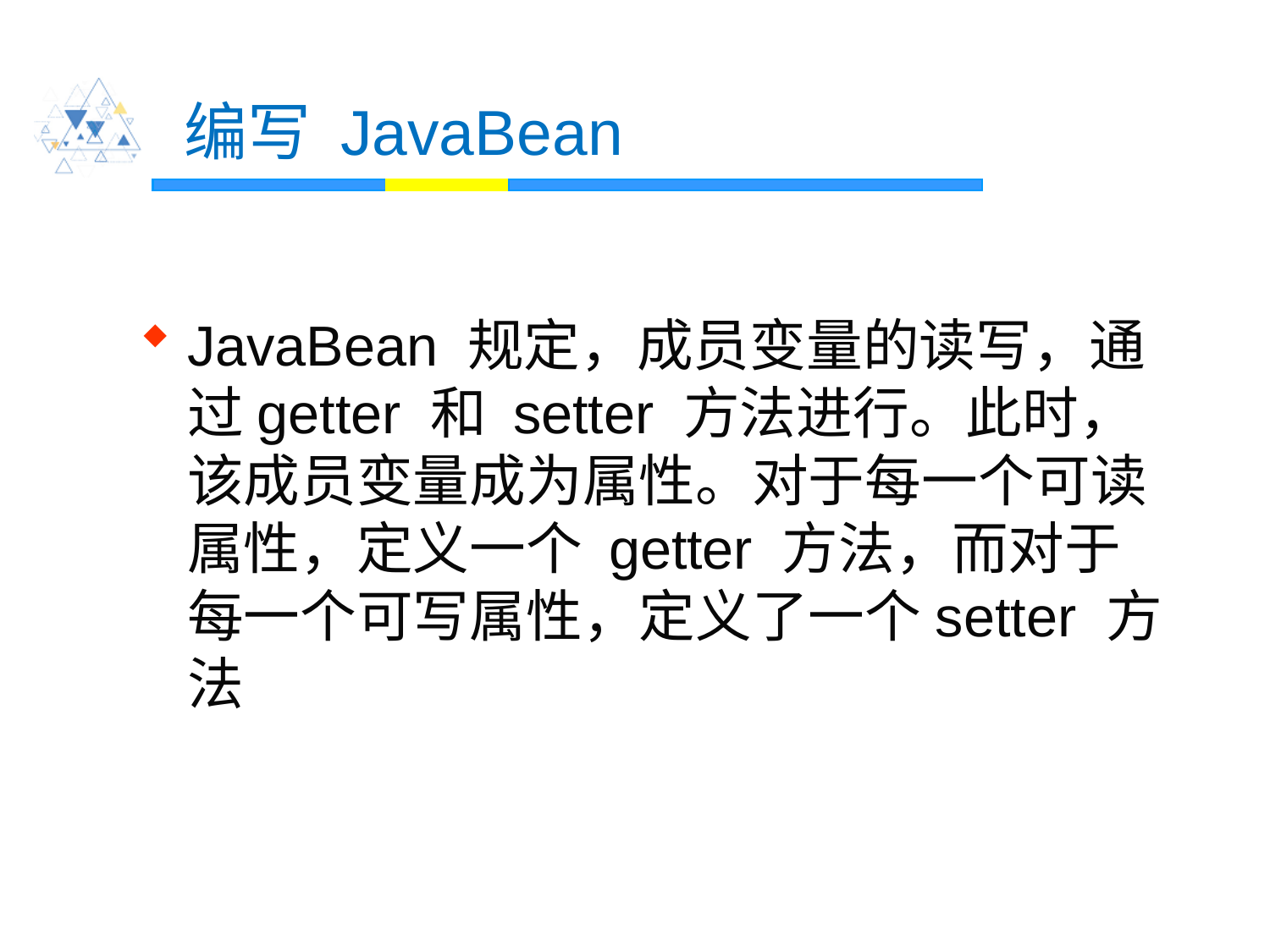

# 编写 JavaBean

JavaBean 规定，成员变量的读写，通过getter 和 setter 方法进行。此时，该成员变量成为属性。对于每一个可读属性，定义一个 getter 方法，而对于每一个可写属性，定义了一个setter 方法